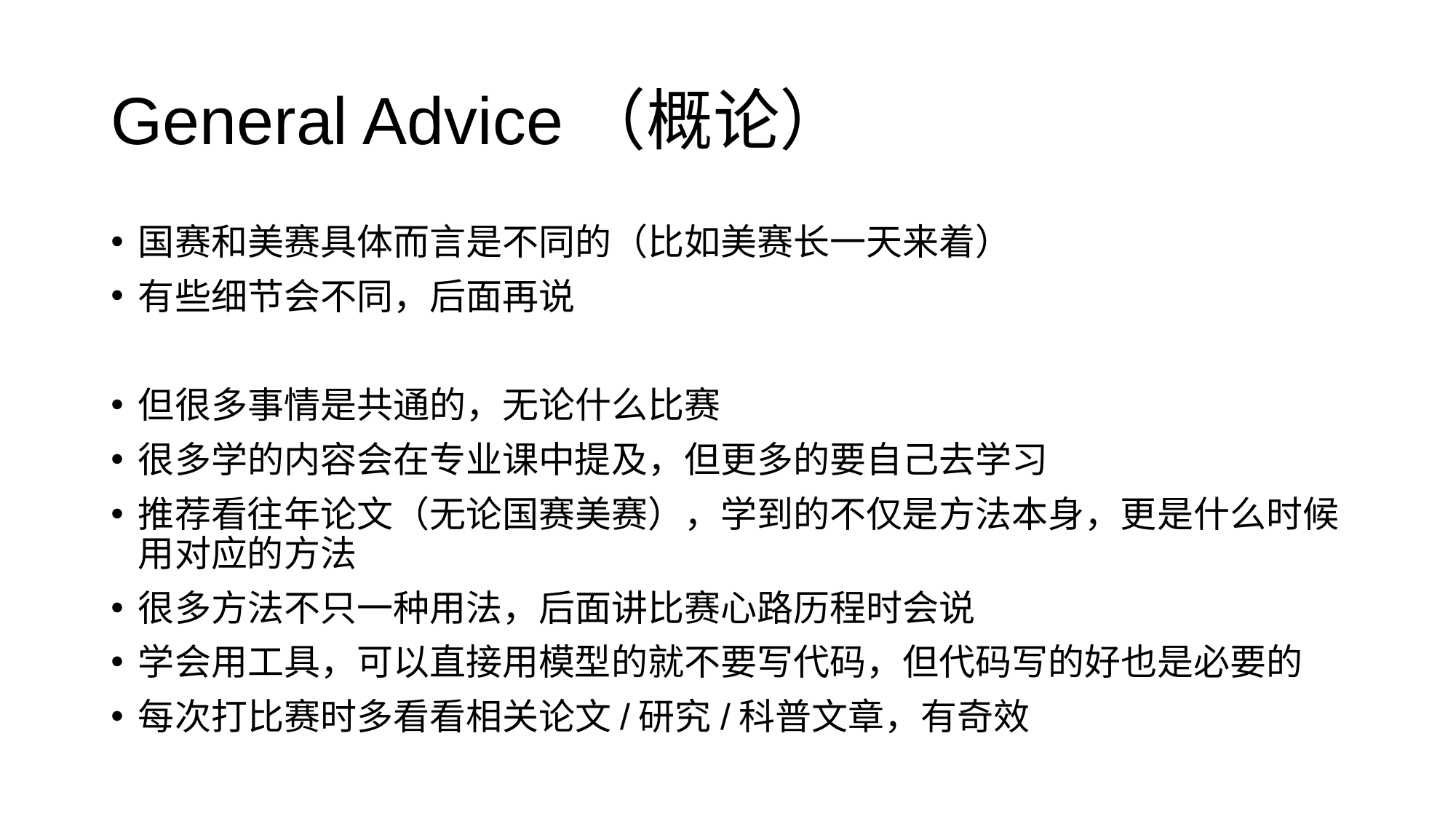

# General Advice（概论）
国赛和美赛具体而言是不同的（比如美赛长一天来着）
有些细节会不同，后面再说

但很多事情是共通的，无论什么比赛
很多学的内容会在专业课中提及，但更多的要自己去学习
推荐看往年论文（无论国赛美赛），学到的不仅是方法本身，更是什么时候用对应的方法
很多方法不只一种用法，后面讲比赛心路历程时会说
学会用工具，可以直接用模型的就不要写代码，但代码写的好也是必要的
每次打比赛时多看看相关论文/研究/科普文章，有奇效